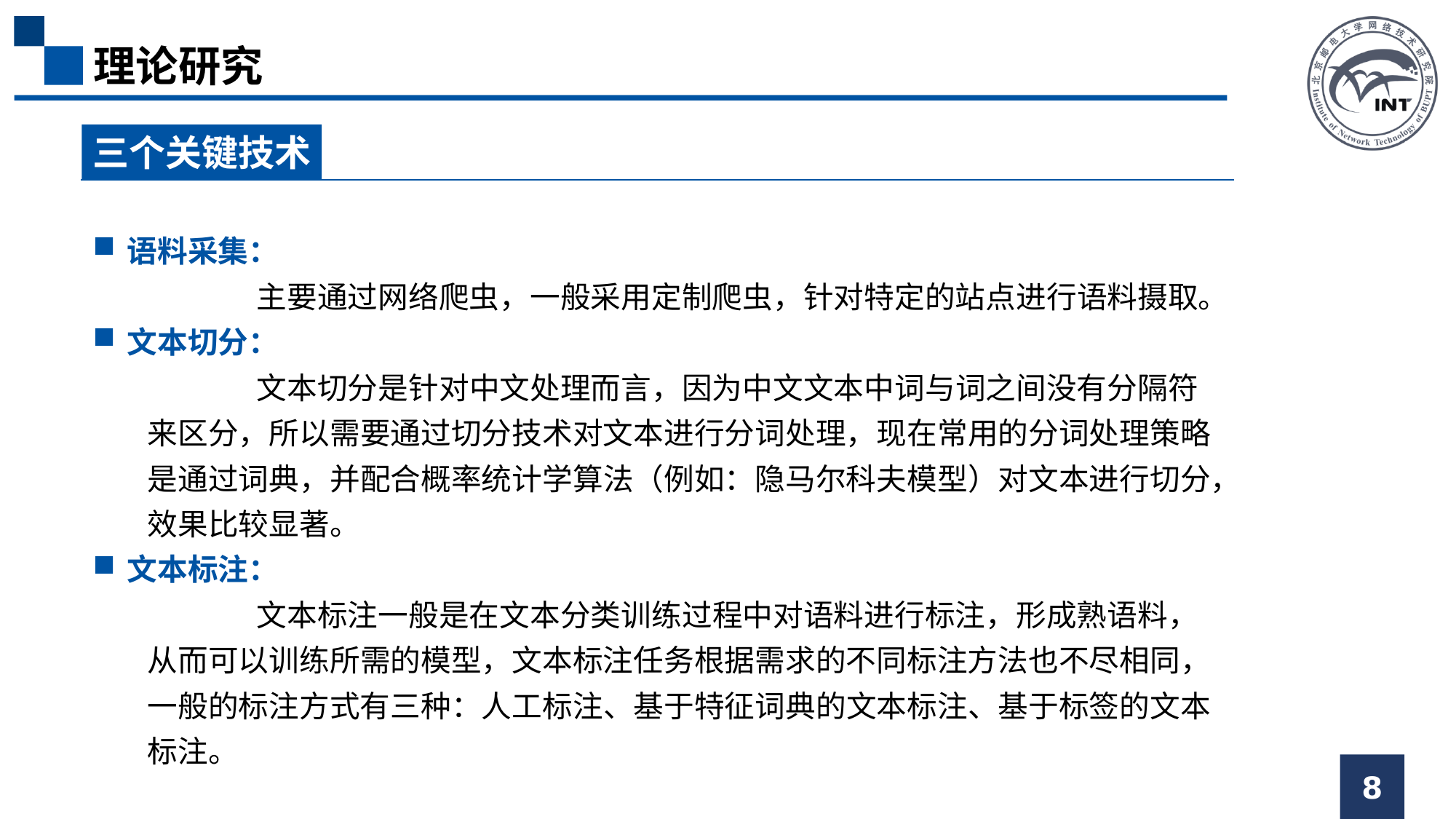

理论研究
三个关键技术
语料采集：
	主要通过网络爬虫，一般采用定制爬虫，针对特定的站点进行语料摄取。
文本切分：
	文本切分是针对中文处理而言，因为中文文本中词与词之间没有分隔符来区分，所以需要通过切分技术对文本进行分词处理，现在常用的分词处理策略是通过词典，并配合概率统计学算法（例如：隐马尔科夫模型）对文本进行切分，效果比较显著。
文本标注：
	文本标注一般是在文本分类训练过程中对语料进行标注，形成熟语料，从而可以训练所需的模型，文本标注任务根据需求的不同标注方法也不尽相同，一般的标注方式有三种：人工标注、基于特征词典的文本标注、基于标签的文本标注。
8